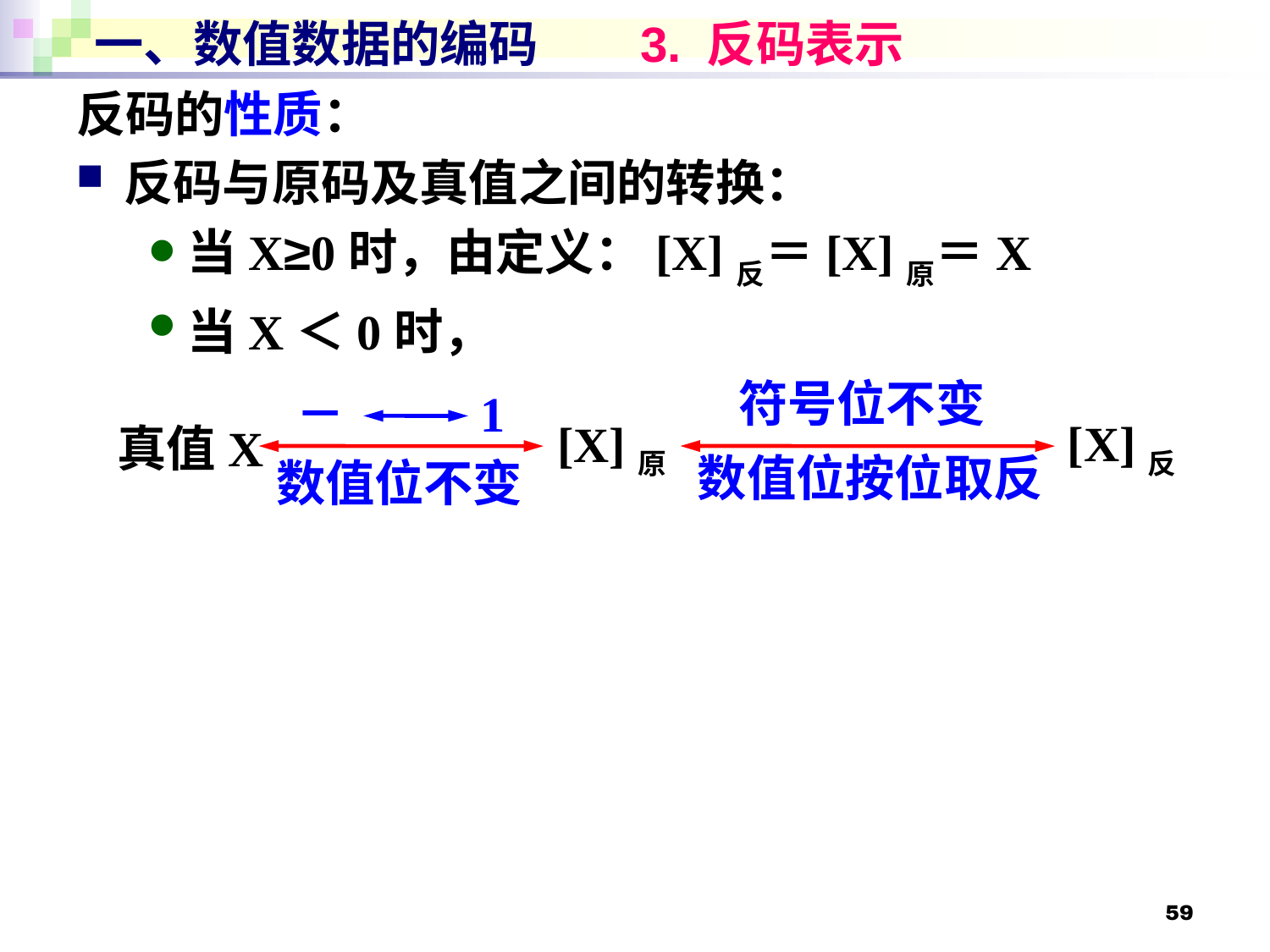

# 一、数值数据的编码        3. 反码表示
反码的性质：
反码与原码及真值之间的转换：
当X≥0时，由定义：[X]反＝[X]原＝X
当X＜0时，
符号位不变
－           1
[X]反
[X]原
真值X

数值位按位取反

数值位不变

59